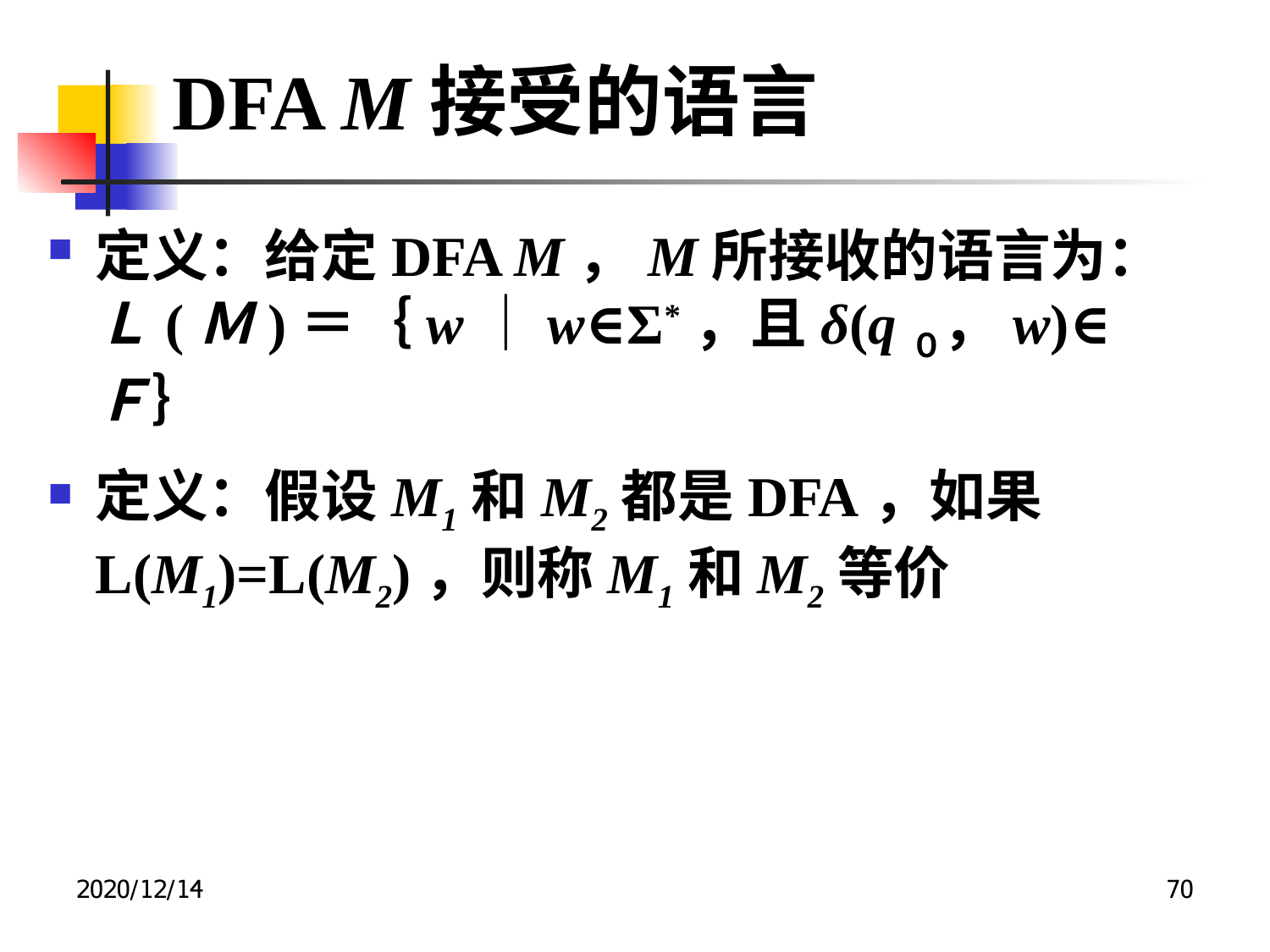

DFA M接受的语言
定义：给定DFA M，M所接收的语言为：
Ｌ(Ｍ)＝｛w｜w∈Σ*，且δ(q０，w)∈Ｆ｝
定义：假设M1和M2都是DFA，如果L(M1)=L(M2)，则称M1和M2等价

2020/12/14
70